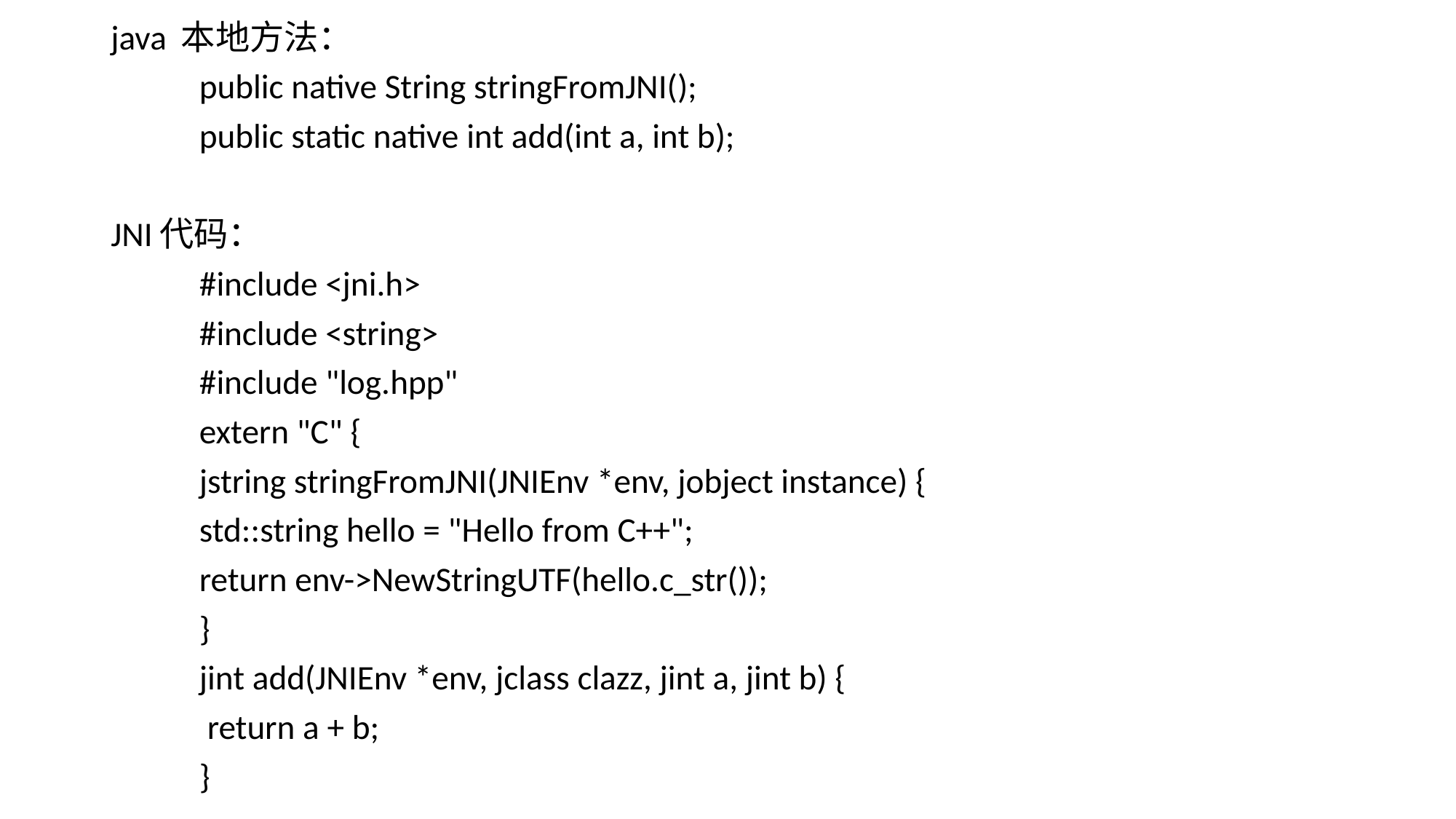

java 本地方法：
	public native String stringFromJNI();
    	public static native int add(int a, int b);

JNI代码：
	#include <jni.h>
	#include <string>
	#include "log.hpp"
	extern "C" {
 	jstring stringFromJNI(JNIEnv *env, jobject instance) {
    	std::string hello = "Hello from C++";
    	return env->NewStringUTF(hello.c_str());
	}
	jint add(JNIEnv *env, jclass clazz, jint a, jint b) {
   	 return a + b;
	}